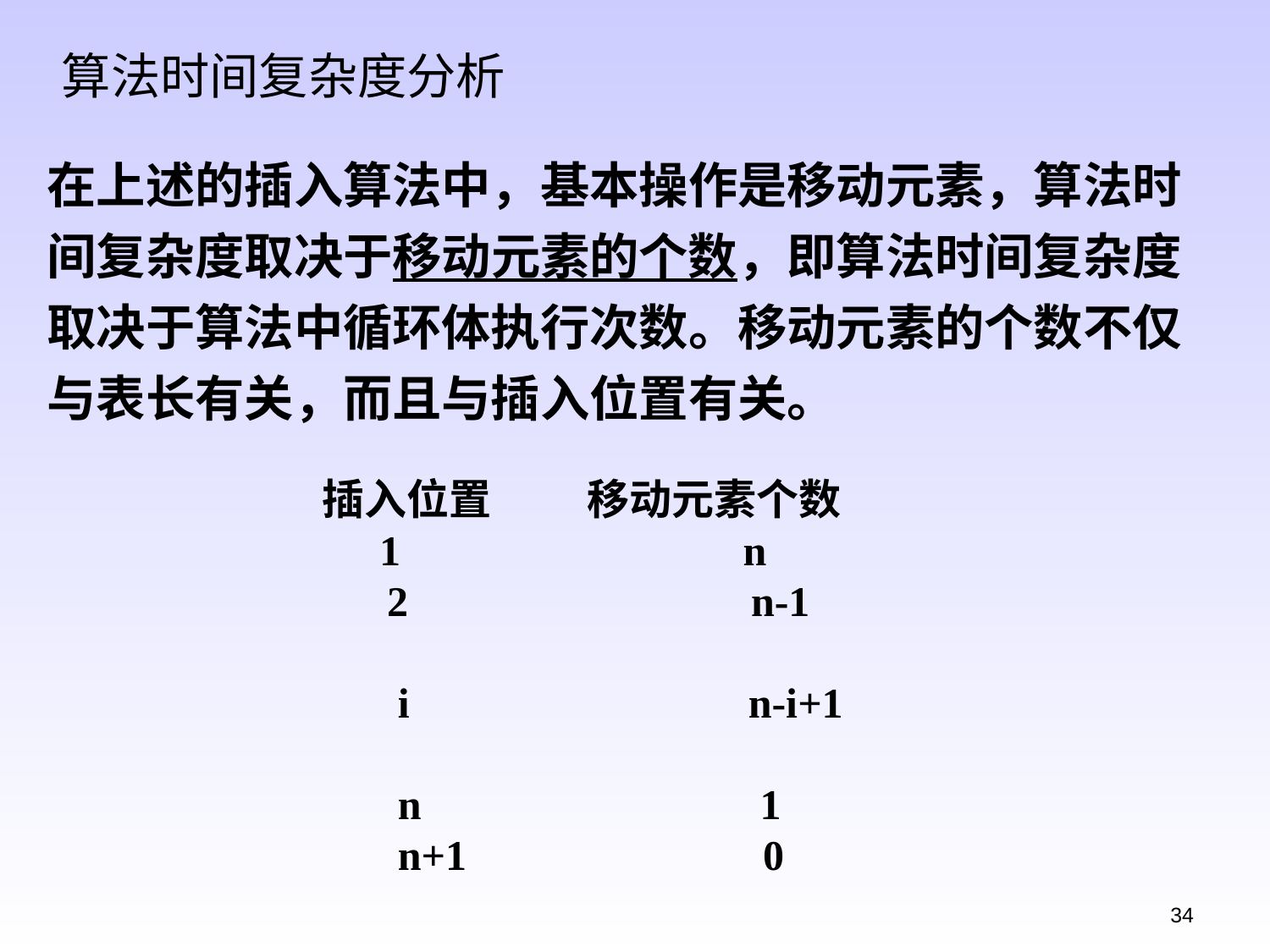

算法时间复杂度分析
在上述的插入算法中，基本操作是移动元素，算法时间复杂度取决于移动元素的个数，即算法时间复杂度取决于算法中循环体执行次数。移动元素的个数不仅与表长有关，而且与插入位置有关。
           插入位置          移动元素个数
                 1                             n
                 2                             n-1
 
                  i                                n-i+1
 
                  n                                1
                  n+1                            0
34